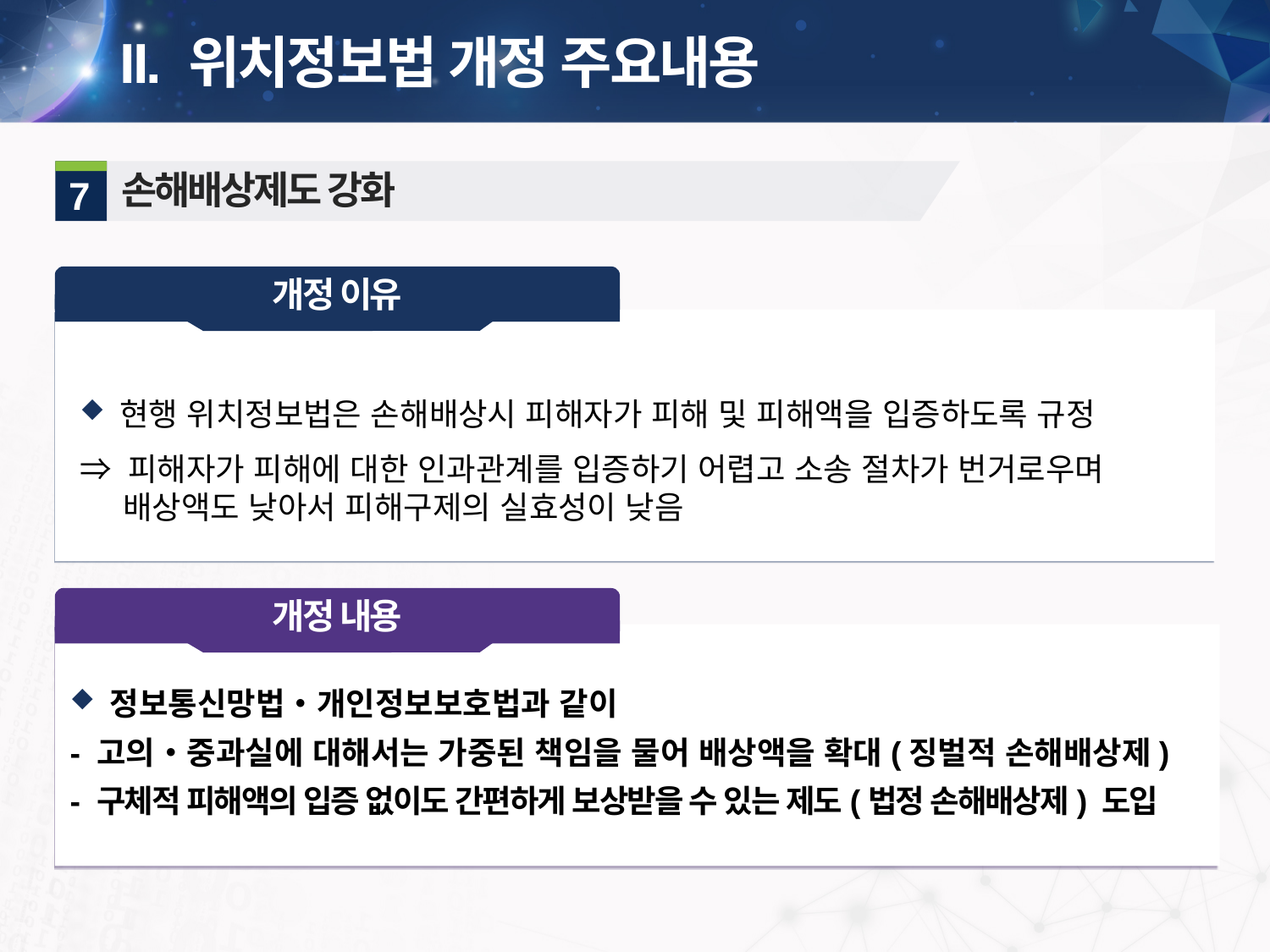

II. 위치정보법 개정 주요내용

손해배상제도 강화

7

개정 이유

현행 위치정보법은 손해배상시 피해자가 피해 및 피해액을 입증하도록 규정

⇒ 피해자가 피해에 대한 인과관계를 입증하기 어렵고 소송 절차가 번거로우며
    배상액도 낮아서 피해구제의 실효성이 낮음

개정 내용

 정보통신망법‧개인정보보호법과 같이
- 고의‧중과실에 대해서는 가중된 책임을 물어 배상액을 확대(징벌적 손해배상제)
- 구체적 피해액의 입증 없이도 간편하게 보상받을 수 있는 제도(법정 손해배상제) 도입